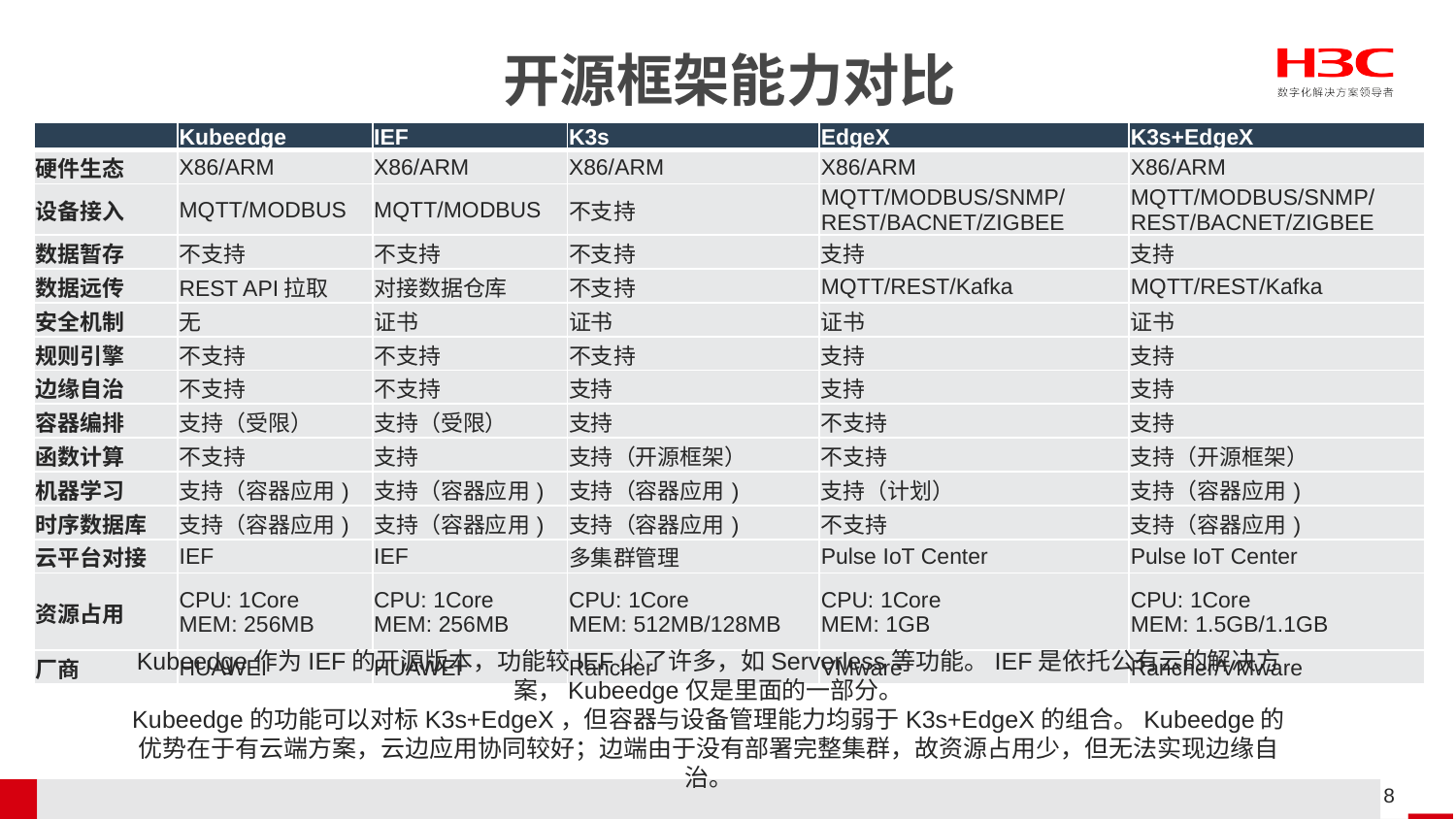

# 开源框架能力对比
|  | Kubeedge | IEF | K3s | EdgeX | K3s+EdgeX |
| --- | --- | --- | --- | --- | --- |
| 硬件生态 | X86/ARM | X86/ARM | X86/ARM | X86/ARM | X86/ARM |
| 设备接入 | MQTT/MODBUS | MQTT/MODBUS | 不支持 | MQTT/MODBUS/SNMP/REST/BACNET/ZIGBEE | MQTT/MODBUS/SNMP/REST/BACNET/ZIGBEE |
| 数据暂存 | 不支持 | 不支持 | 不支持 | 支持 | 支持 |
| 数据远传 | REST API拉取 | 对接数据仓库 | 不支持 | MQTT/REST/Kafka | MQTT/REST/Kafka |
| 安全机制 | 无 | 证书 | 证书 | 证书 | 证书 |
| 规则引擎 | 不支持 | 不支持 | 不支持 | 支持 | 支持 |
| 边缘自治 | 不支持 | 不支持 | 支持 | 支持 | 支持 |
| 容器编排 | 支持（受限） | 支持（受限） | 支持 | 不支持 | 支持 |
| 函数计算 | 不支持 | 支持 | 支持（开源框架） | 不支持 | 支持（开源框架） |
| 机器学习 | 支持（容器应用) | 支持（容器应用) | 支持（容器应用) | 支持（计划） | 支持（容器应用) |
| 时序数据库 | 支持（容器应用) | 支持（容器应用) | 支持（容器应用) | 不支持 | 支持（容器应用) |
| 云平台对接 | IEF | IEF | 多集群管理 | Pulse IoT Center | Pulse IoT Center |
| 资源占用 | CPU: 1Core MEM: 256MB | CPU: 1Core MEM: 256MB | CPU: 1Core MEM: 512MB/128MB | CPU: 1Core MEM: 1GB | CPU: 1Core MEM: 1.5GB/1.1GB |
| 厂商 | HUAWEI | HUAWEI | Rancher | VMware | Rancher/VMware |
Kubeedge作为IEF的开源版本，功能较IEF少了许多，如Serverless等功能。IEF是依托公有云的解决方案，Kubeedge仅是里面的一部分。
Kubeedge的功能可以对标K3s+EdgeX，但容器与设备管理能力均弱于K3s+EdgeX的组合。Kubeedge的优势在于有云端方案，云边应用协同较好；边端由于没有部署完整集群，故资源占用少，但无法实现边缘自治。